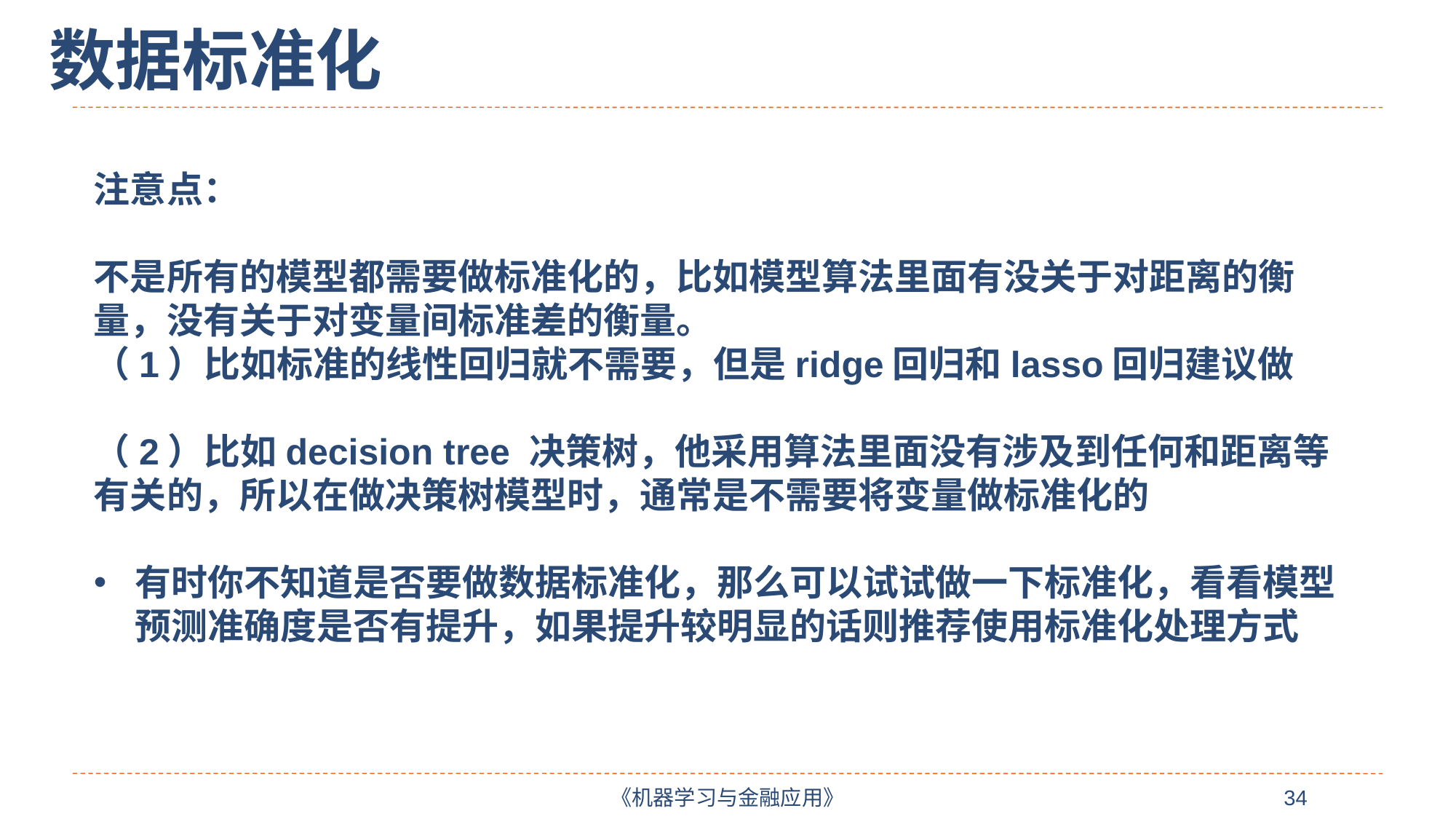

数据标准化
注意点：

不是所有的模型都需要做标准化的，比如模型算法里面有没关于对距离的衡量，没有关于对变量间标准差的衡量。
（1）比如标准的线性回归就不需要，但是ridge回归和lasso回归建议做

（2）比如decision tree 决策树，他采用算法里面没有涉及到任何和距离等有关的，所以在做决策树模型时，通常是不需要将变量做标准化的

有时你不知道是否要做数据标准化，那么可以试试做一下标准化，看看模型预测准确度是否有提升，如果提升较明显的话则推荐使用标准化处理方式